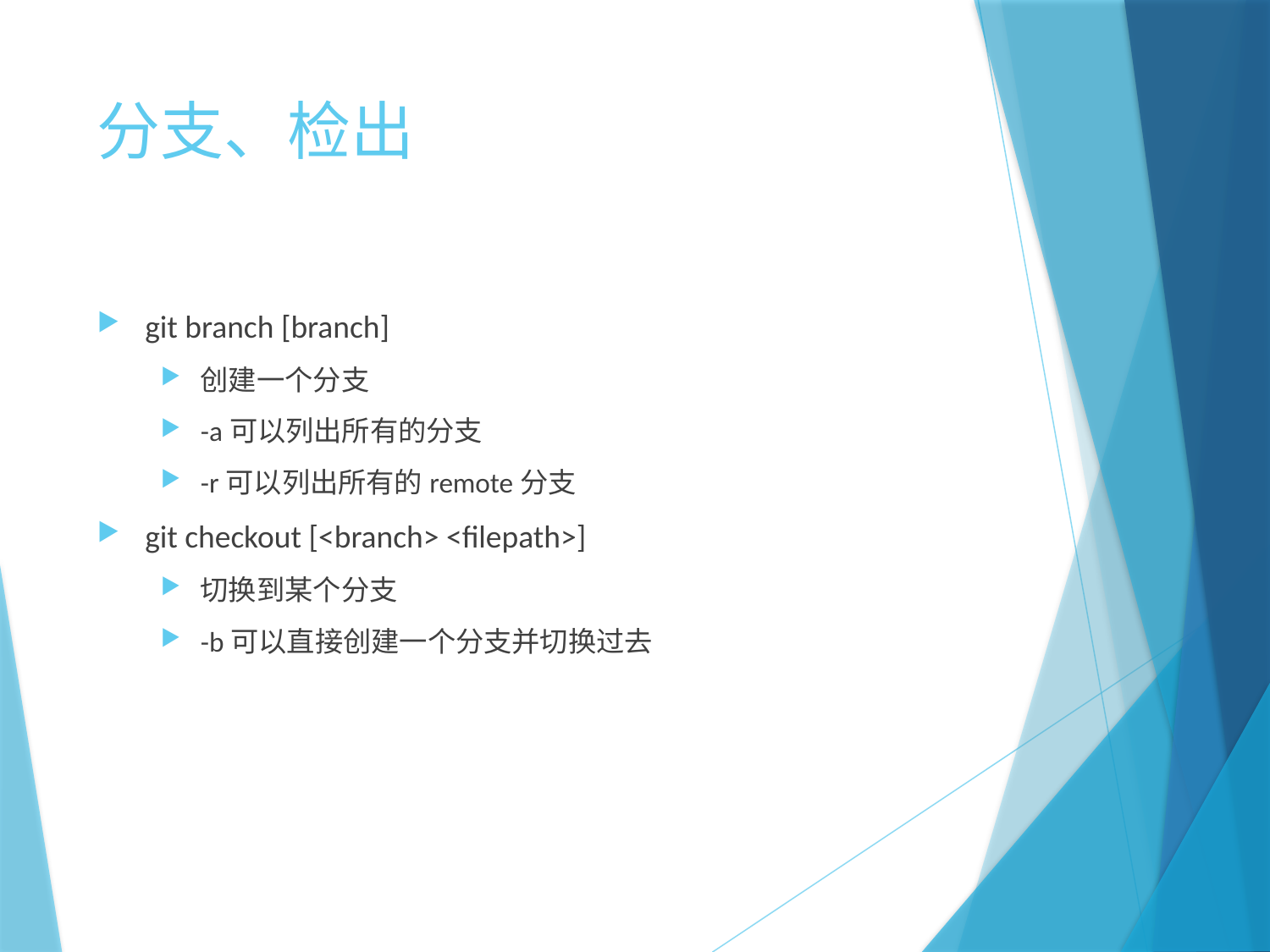

# 分支、检出
git branch [branch]
创建一个分支
-a可以列出所有的分支
-r可以列出所有的remote分支
git checkout [<branch> <filepath>]
切换到某个分支
-b可以直接创建一个分支并切换过去